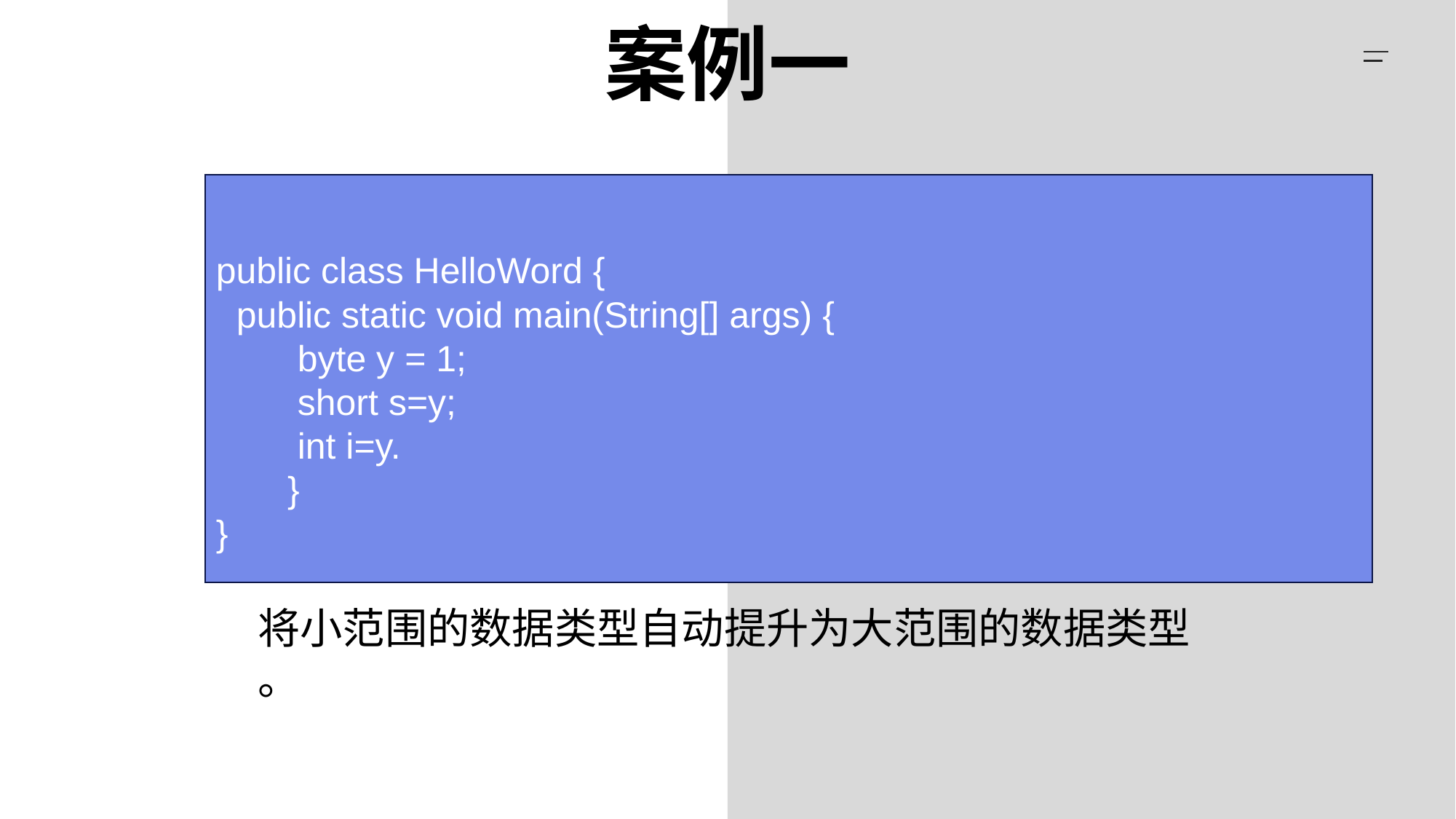

案例一

public class HelloWord {
  public static void main(String[] args) {
        byte y = 1;
        short s=y;
        int i=y.
       }
}
将小范围的数据类型自动提升为大范围的数据类型 。